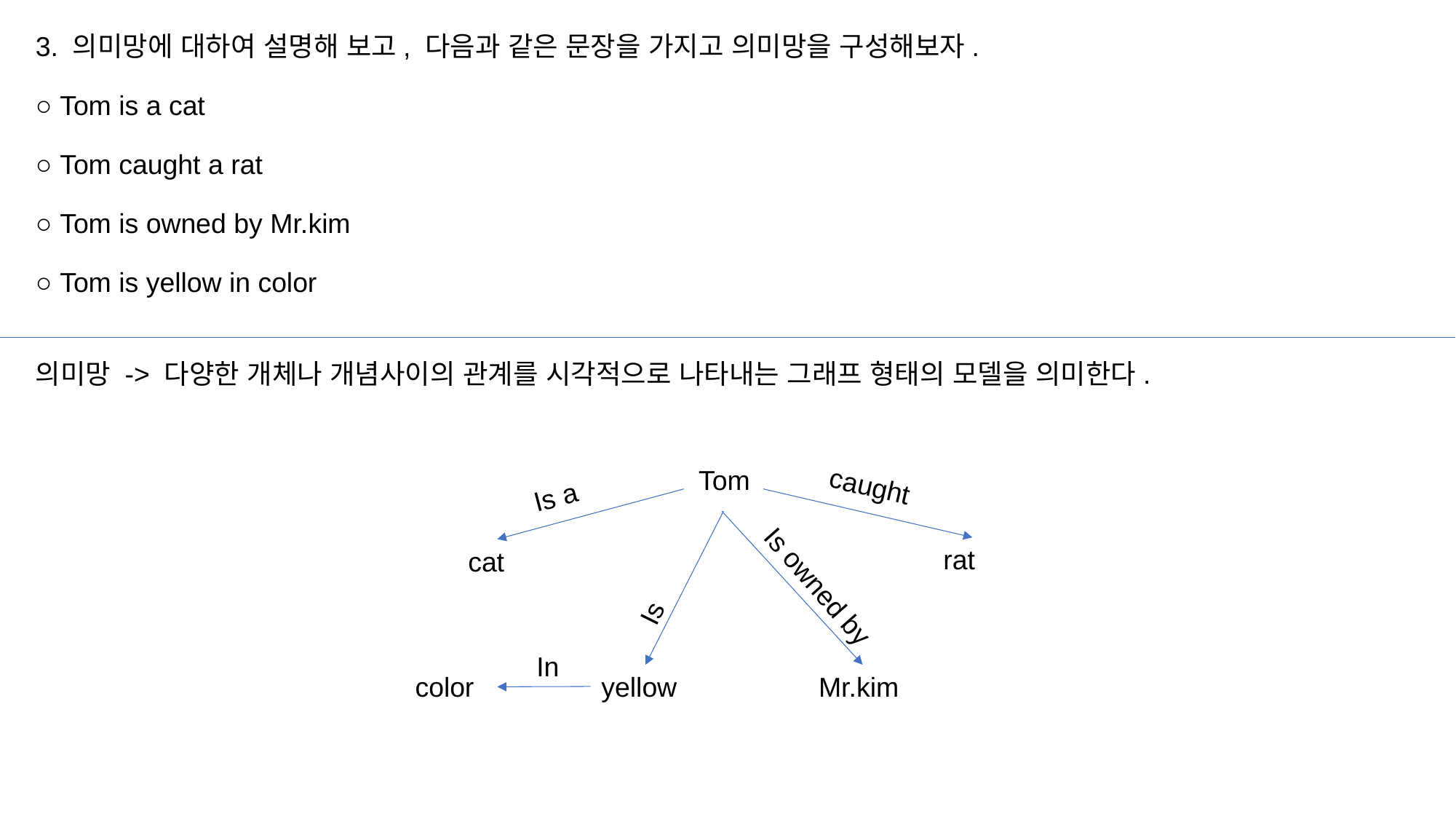

3. 의미망에 대하여 설명해 보고, 다음과 같은 문장을 가지고 의미망을 구성해보자.

○ Tom is a cat

○ Tom caught a rat

○ Tom is owned by Mr.kim

○ Tom is yellow in color
의미망 -> 다양한 개체나 개념사이의 관계를 시각적으로 나타내는 그래프 형태의 모델을 의미한다.
Tom
caught
Is a
rat
cat
Is
Is owned by
In
color
yellow
Mr.kim